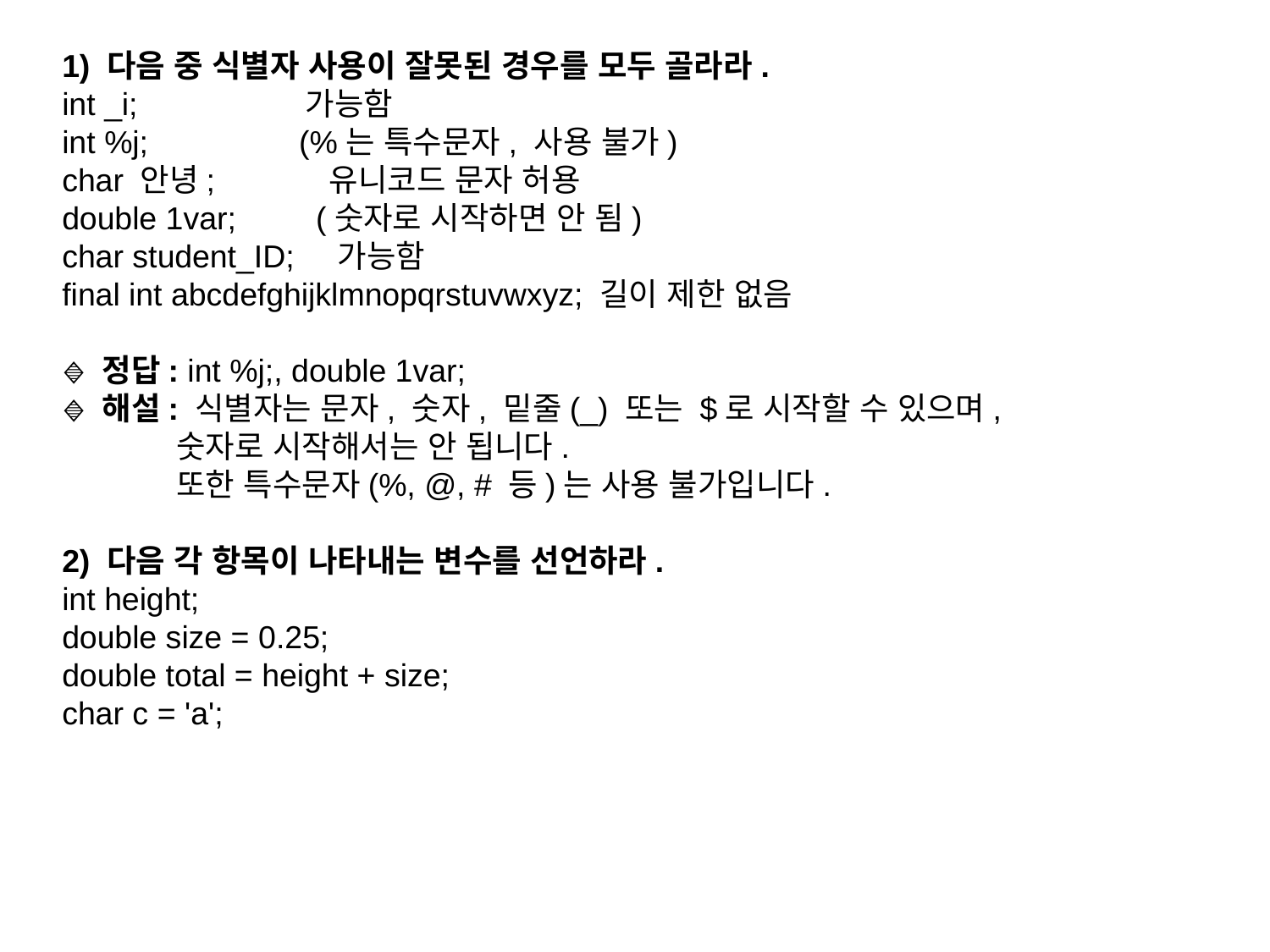

1) 다음 중 식별자 사용이 잘못된 경우를 모두 골라라.
int _i;                  가능함
int %j;                 (%는 특수문자, 사용 불가)
char 안녕;            유니코드 문자 허용
double 1var;         (숫자로 시작하면 안 됨)
char student_ID;    가능함
final int abcdefghijklmnopqrstuvwxyz; 길이 제한 없음

🔹 정답: int %j;, double 1var;
🔹 해설: 식별자는 문자, 숫자, 밑줄(_) 또는 $로 시작할 수 있으며,
            숫자로 시작해서는 안 됩니다.
            또한 특수문자(%, @, # 등)는 사용 불가입니다.

2) 다음 각 항목이 나타내는 변수를 선언하라.
int height;
double size = 0.25;
double total = height + size;
char c = 'a';